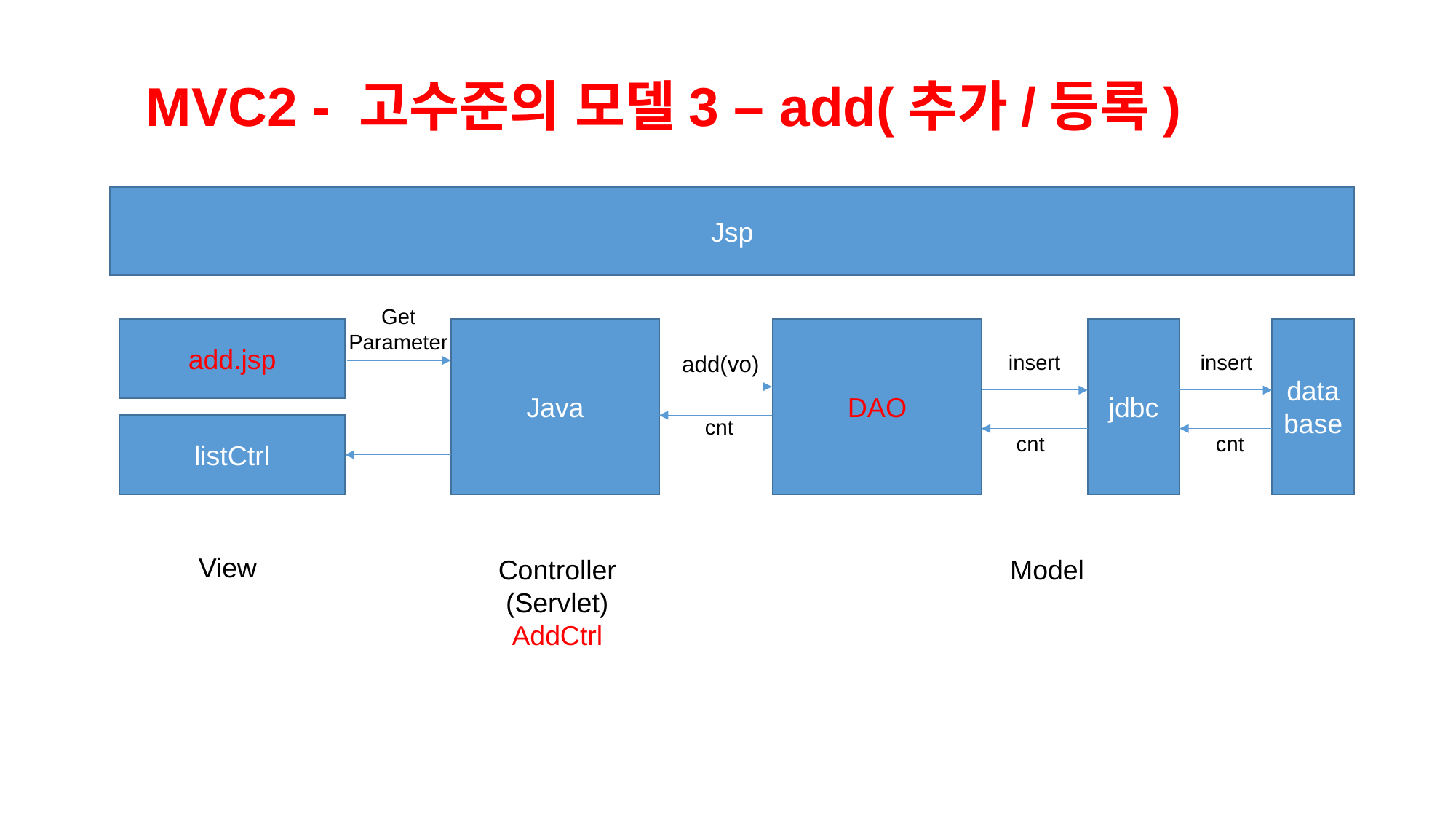

MVC2 - 고수준의 모델3 – add(추가/등록)
Jsp
Get
Parameter
add.jsp
Java
DAO
jdbc
database
insert
insert
add(vo)
cnt
listCtrl
cnt
cnt
View
Controller
(Servlet)
AddCtrl
Model